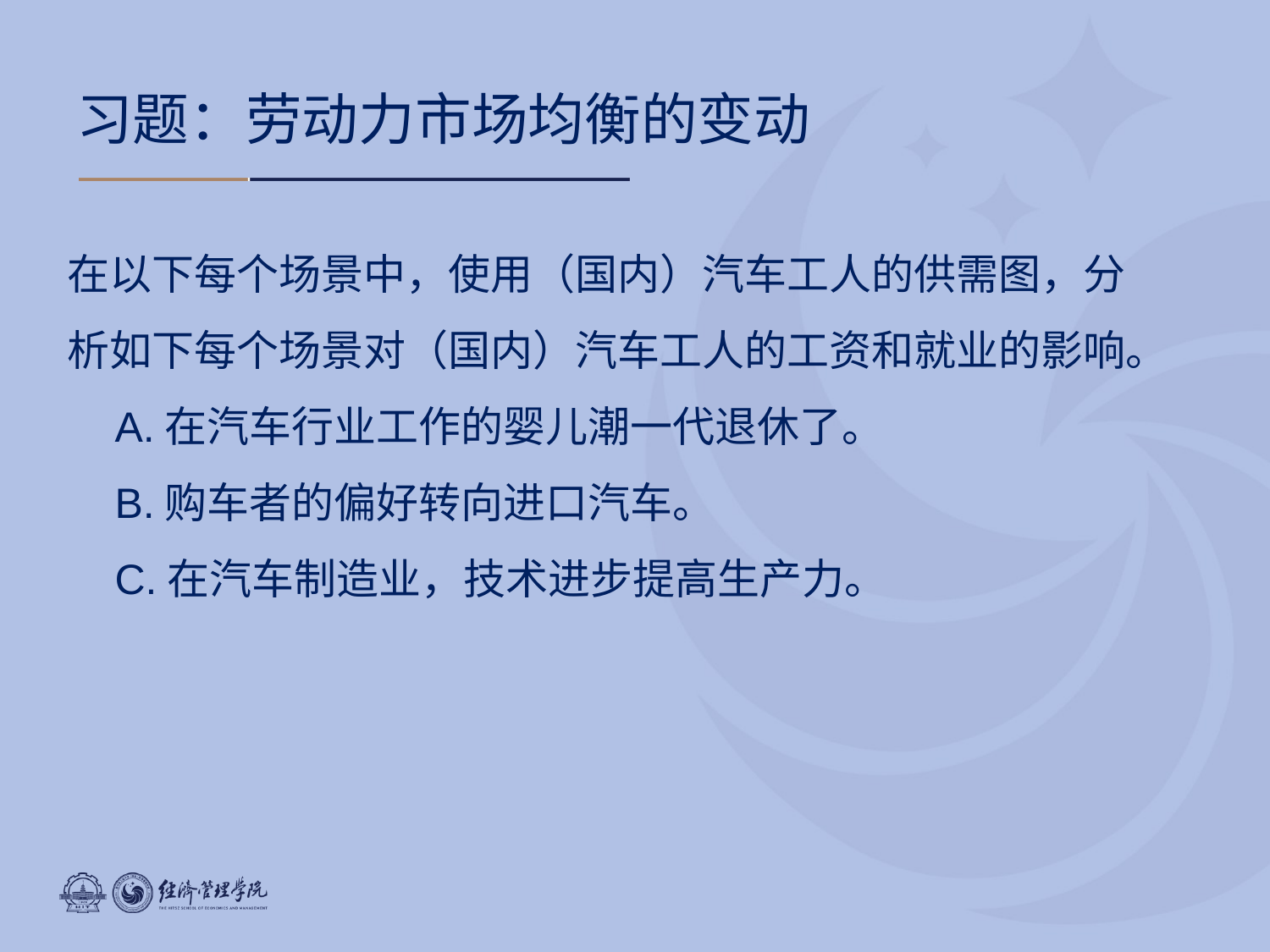

# 习题：劳动力市场均衡的变动
在以下每个场景中，使用（国内）汽车工人的供需图，分析如下每个场景对（国内）汽车工人的工资和就业的影响。
    A.在汽车行业工作的婴儿潮一代退休了。
    B.购车者的偏好转向进口汽车。
    C.在汽车制造业，技术进步提高生产力。